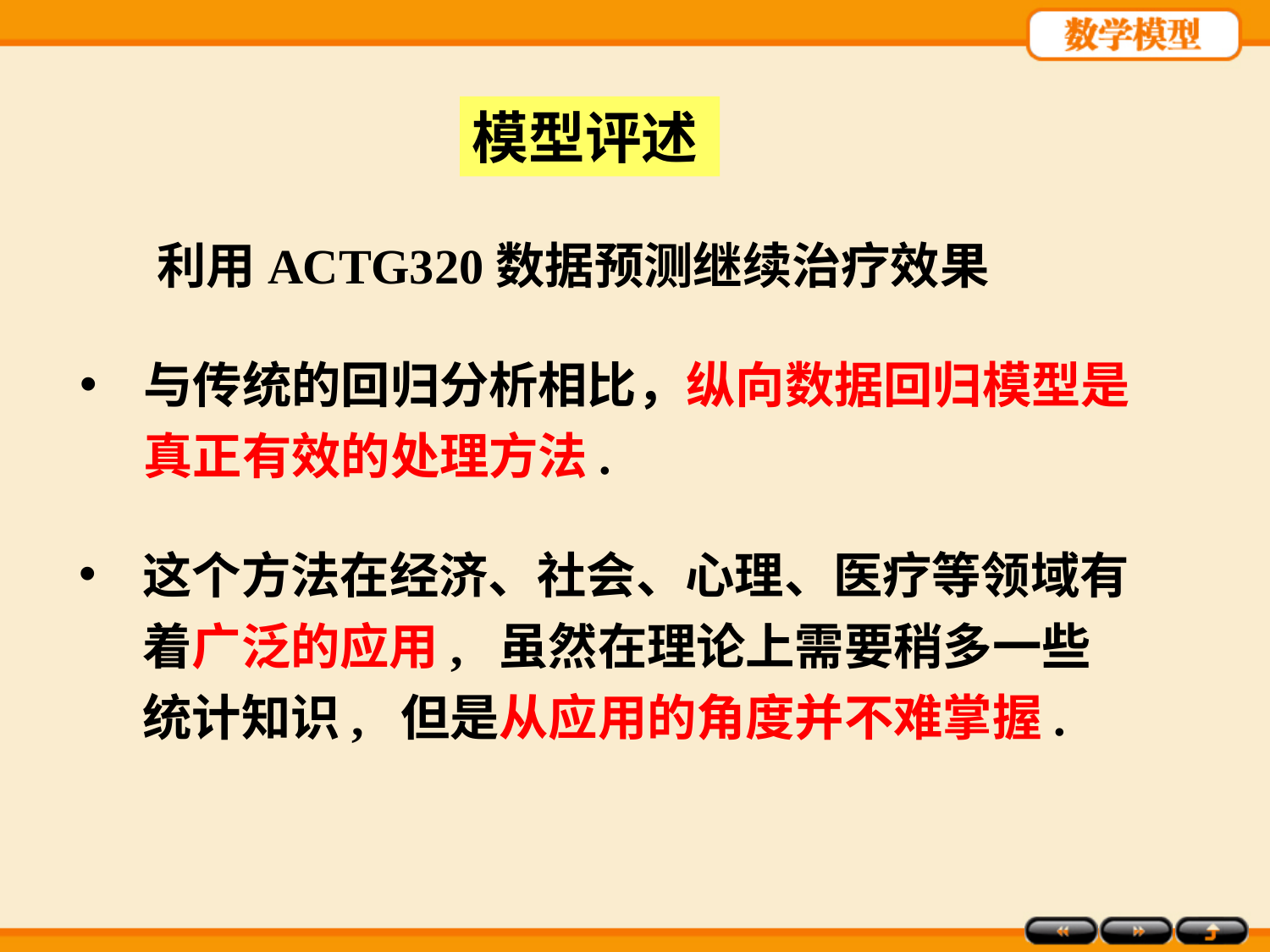

模型评述
利用ACTG320数据预测继续治疗效果
与传统的回归分析相比，纵向数据回归模型是真正有效的处理方法.
这个方法在经济、社会、心理、医疗等领域有着广泛的应用,  虽然在理论上需要稍多一些统计知识,  但是从应用的角度并不难掌握.